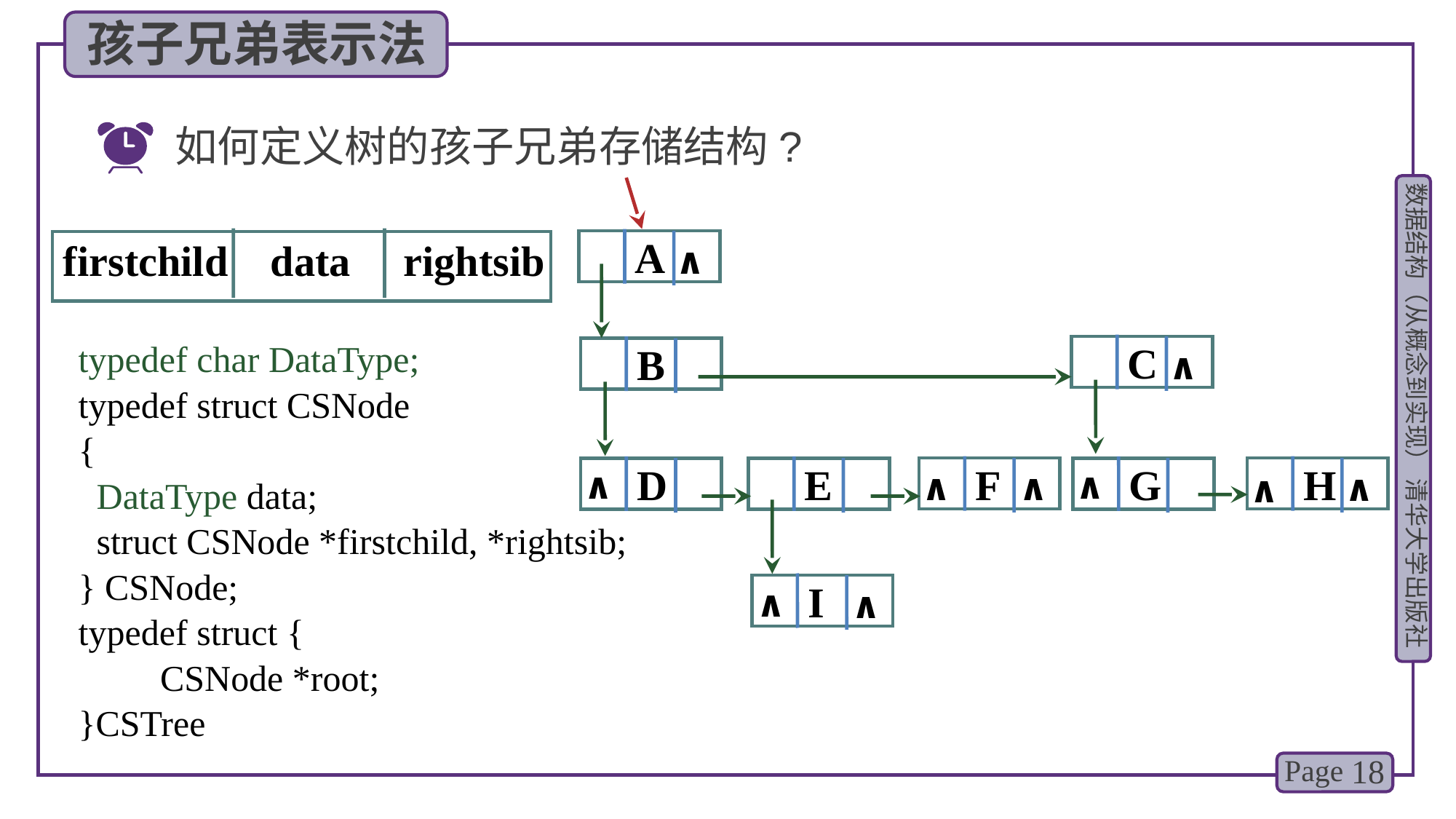

孩子兄弟表示法

如何定义树的孩子兄弟存储结构?

     A

∧

     C

     B

∧

     F

     H

     D

     E

     G

∧
∧
∧
∧
∧
∧

     I

∧
∧

firstchild    data     rightsib
typedef char DataType;
typedef struct CSNode
{
  DataType data;
  struct CSNode *firstchild, *rightsib;
} CSNode;
typedef struct {
         CSNode *root;
}CSTree